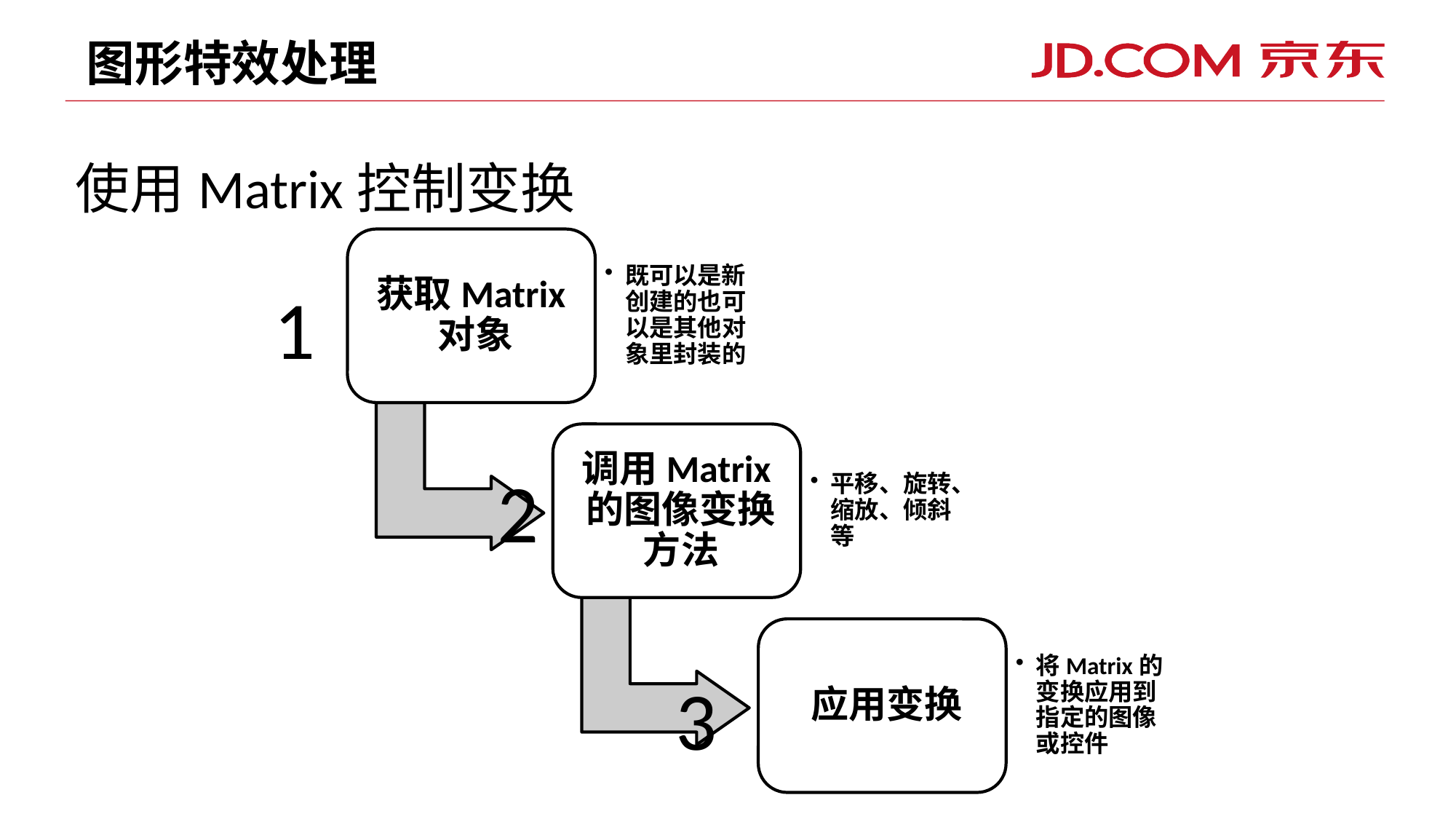

图形特效处理
使用Matrix控制变换
获取Matrix对象
既可以是新创建的也可以是其他对象里封装的
调用Matrix的图像变换方法
平移、旋转、缩放、倾斜等
应用变换
将Matrix的变换应用到指定的图像或控件
1
2
3